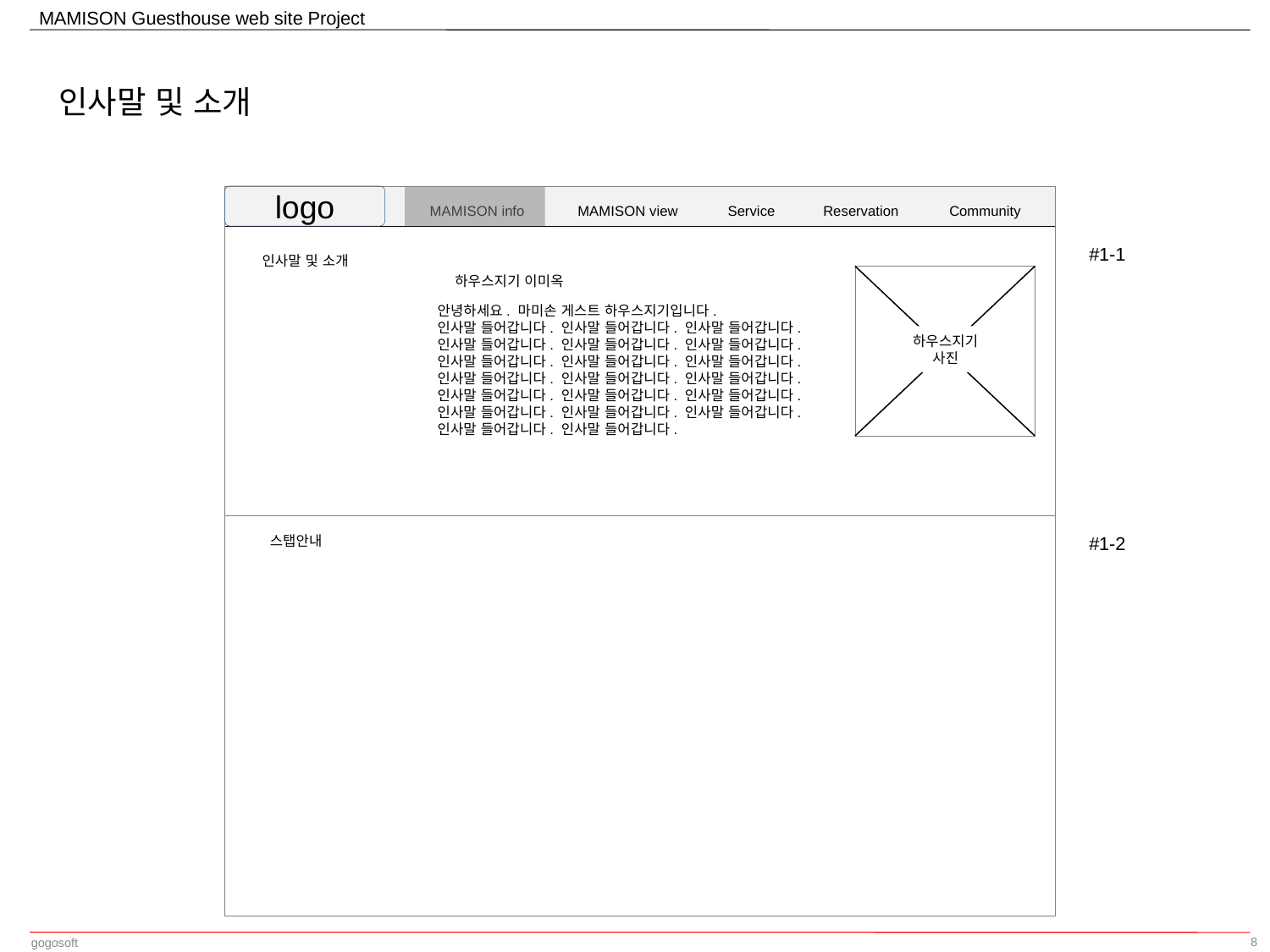

인사말 및 소개

logo

MAMISON info
MAMISON view
Service
Reservation
Community
#1-1
인사말 및 소개
하우스지기 이미옥

하우스지기
사진
안녕하세요. 마미손 게스트 하우스지기입니다.
인사말 들어갑니다. 인사말 들어갑니다. 인사말 들어갑니다. 인사말 들어갑니다. 인사말 들어갑니다. 인사말 들어갑니다. 인사말 들어갑니다. 인사말 들어갑니다. 인사말 들어갑니다. 인사말 들어갑니다. 인사말 들어갑니다. 인사말 들어갑니다. 인사말 들어갑니다. 인사말 들어갑니다. 인사말 들어갑니다. 인사말 들어갑니다. 인사말 들어갑니다. 인사말 들어갑니다. 인사말 들어갑니다. 인사말 들어갑니다.

스탭안내
#1-2
8
gogosoft